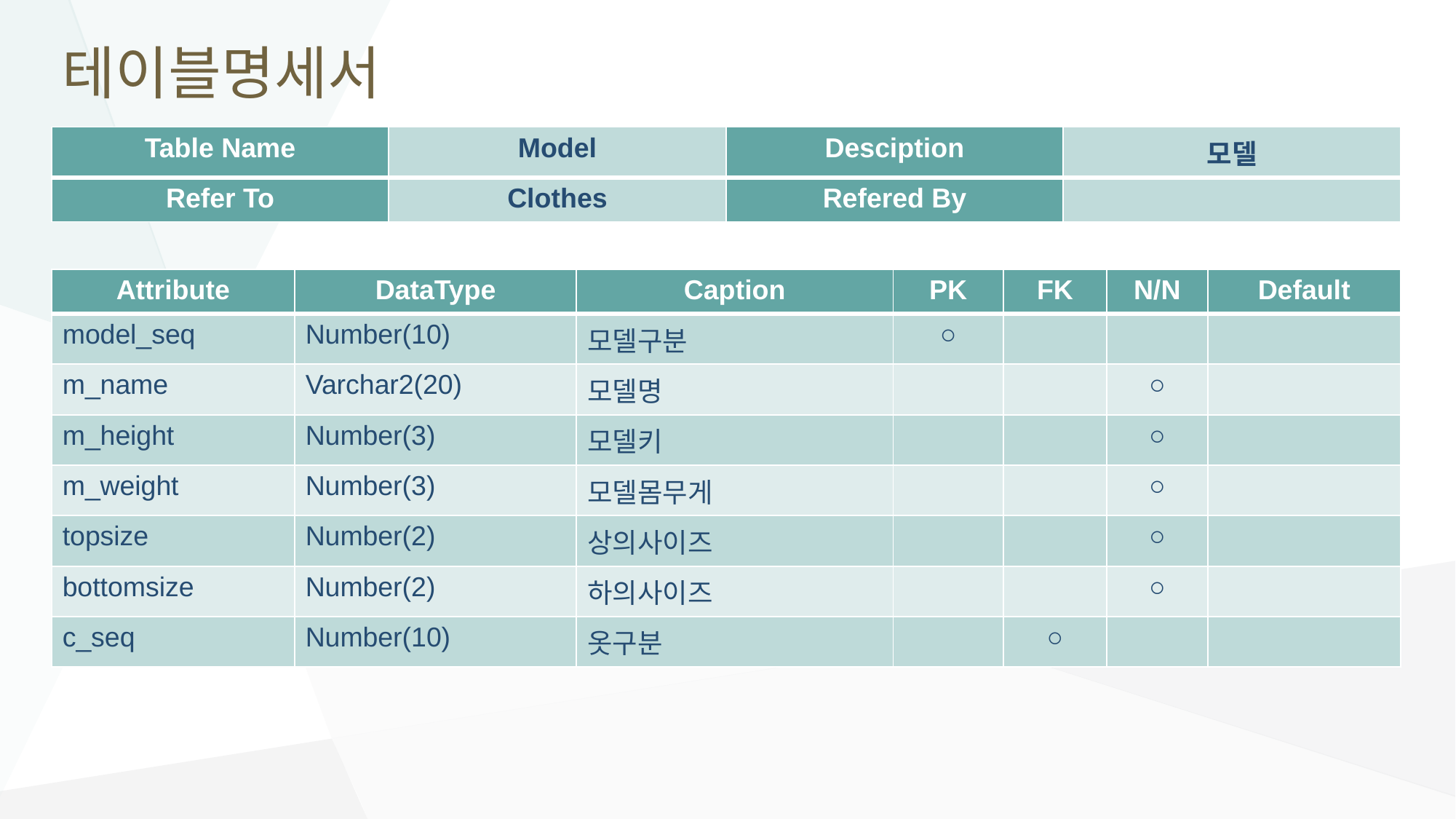

# 테이블명세서
| Table Name | Model | Desciption | 모델 |
| --- | --- | --- | --- |
| Refer To | Clothes | Refered By |  |
| Attribute | DataType | Caption | PK | FK | N/N | Default |
| --- | --- | --- | --- | --- | --- | --- |
| model\_seq | Number(10) | 모델구분 | ○ |  |  |  |
| m\_name | Varchar2(20) | 모델명 |  |  | ○ |  |
| m\_height | Number(3) | 모델키 |  |  | ○ |  |
| m\_weight | Number(3) | 모델몸무게 |  |  | ○ |  |
| topsize | Number(2) | 상의사이즈 |  |  | ○ |  |
| bottomsize | Number(2) | 하의사이즈 |  |  | ○ |  |
| c\_seq | Number(10) | 옷구분 |  | ○ |  |  |